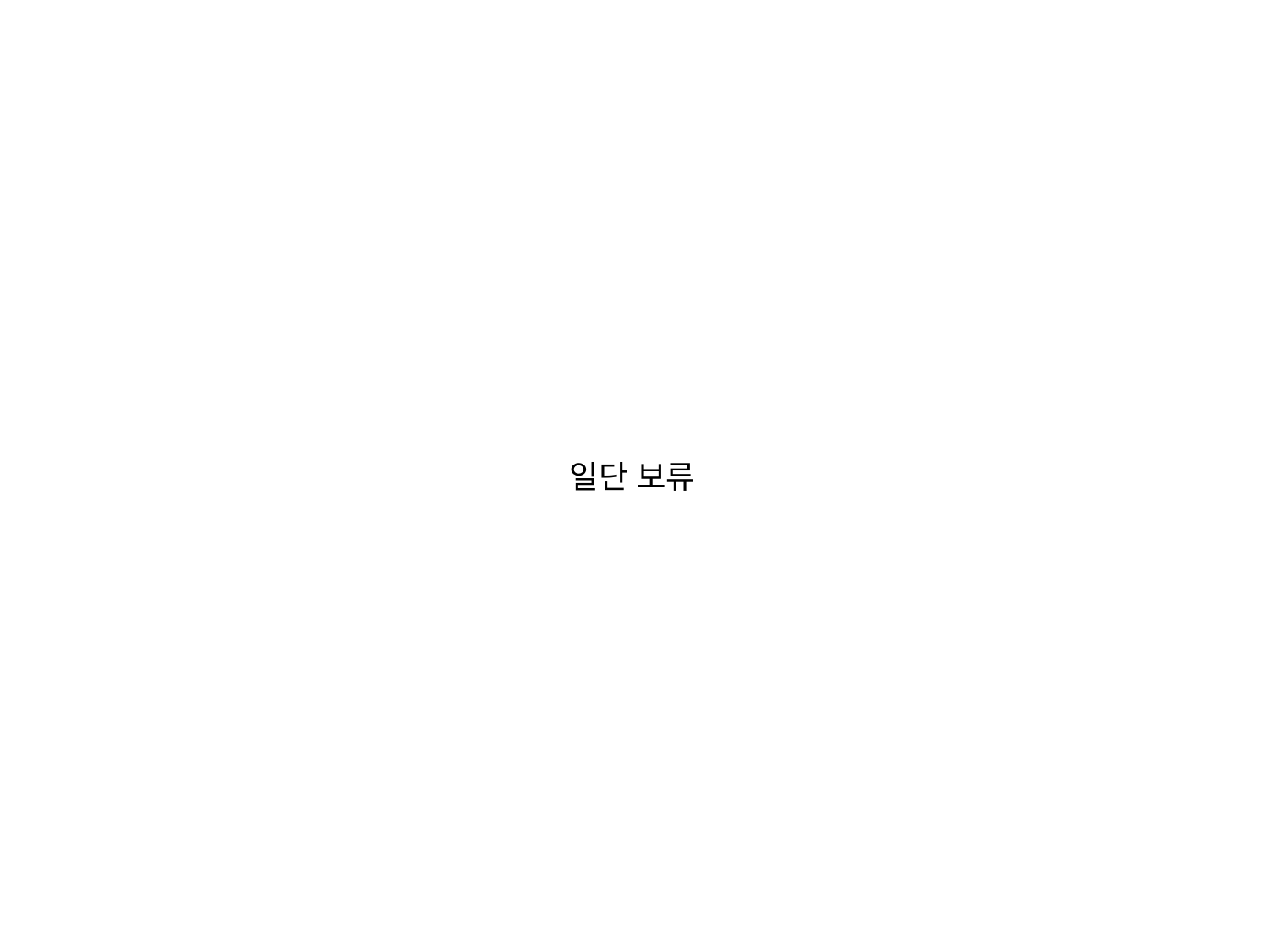

일단 보류
개발동기 & 목표
개발자 관점
소비자 관점
분산되어 있는 커뮤니티의 통일화

인디 크리에이터들의 부족한 홍보수단 확보

개인 및 소규모 그룹의 작품 활동을 기록, 홍보 수단으로 활용

여러 커뮤니티 사이트를 탐색하지 않고
컨텐츠 소비가 가능하게 함

특정 정치적 성향이 없는 커뮤니티 수단 제공